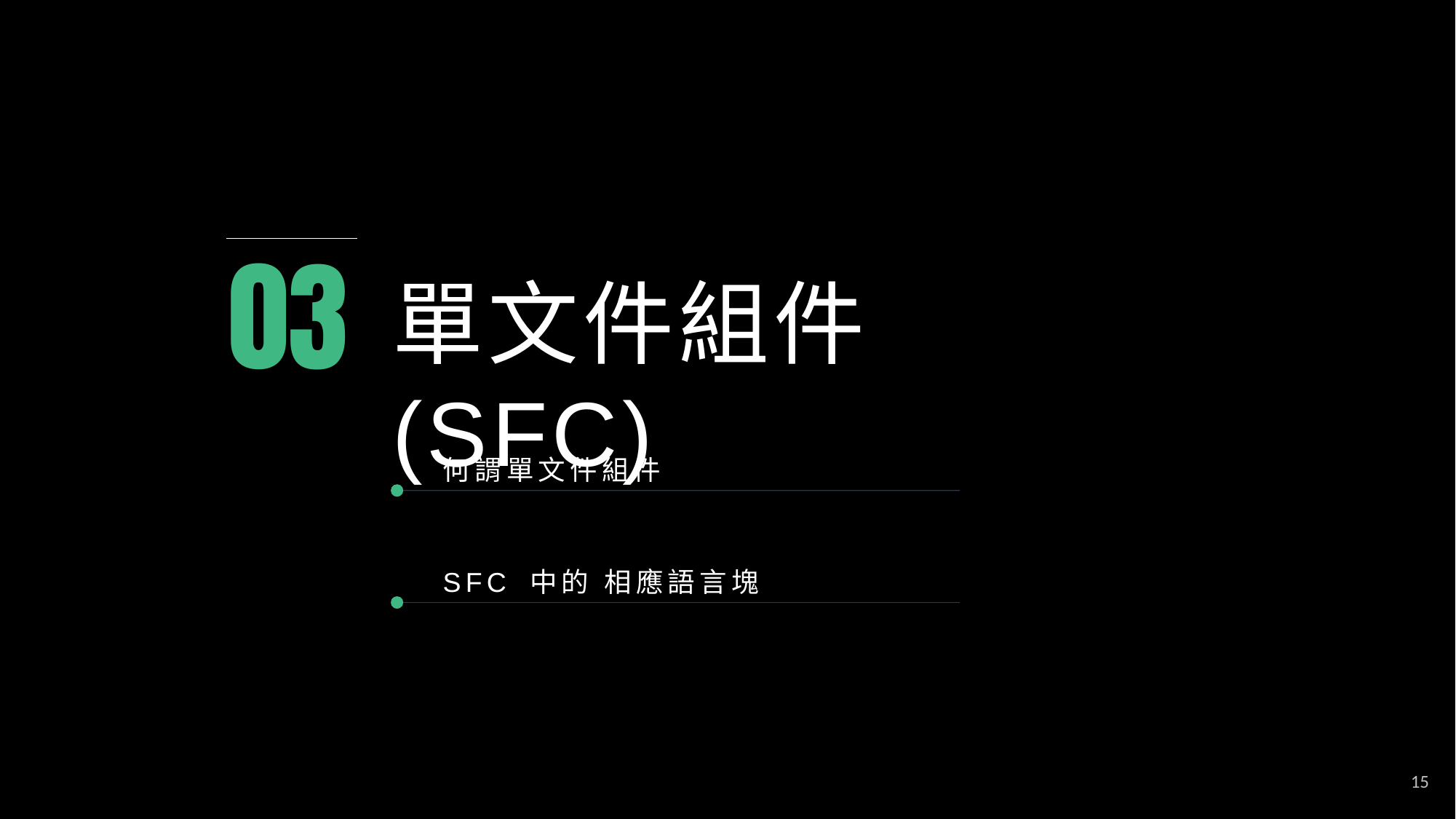

03
單文件組件 (SFC)
何謂單文件組件

SFC 中的 相應語言塊

15